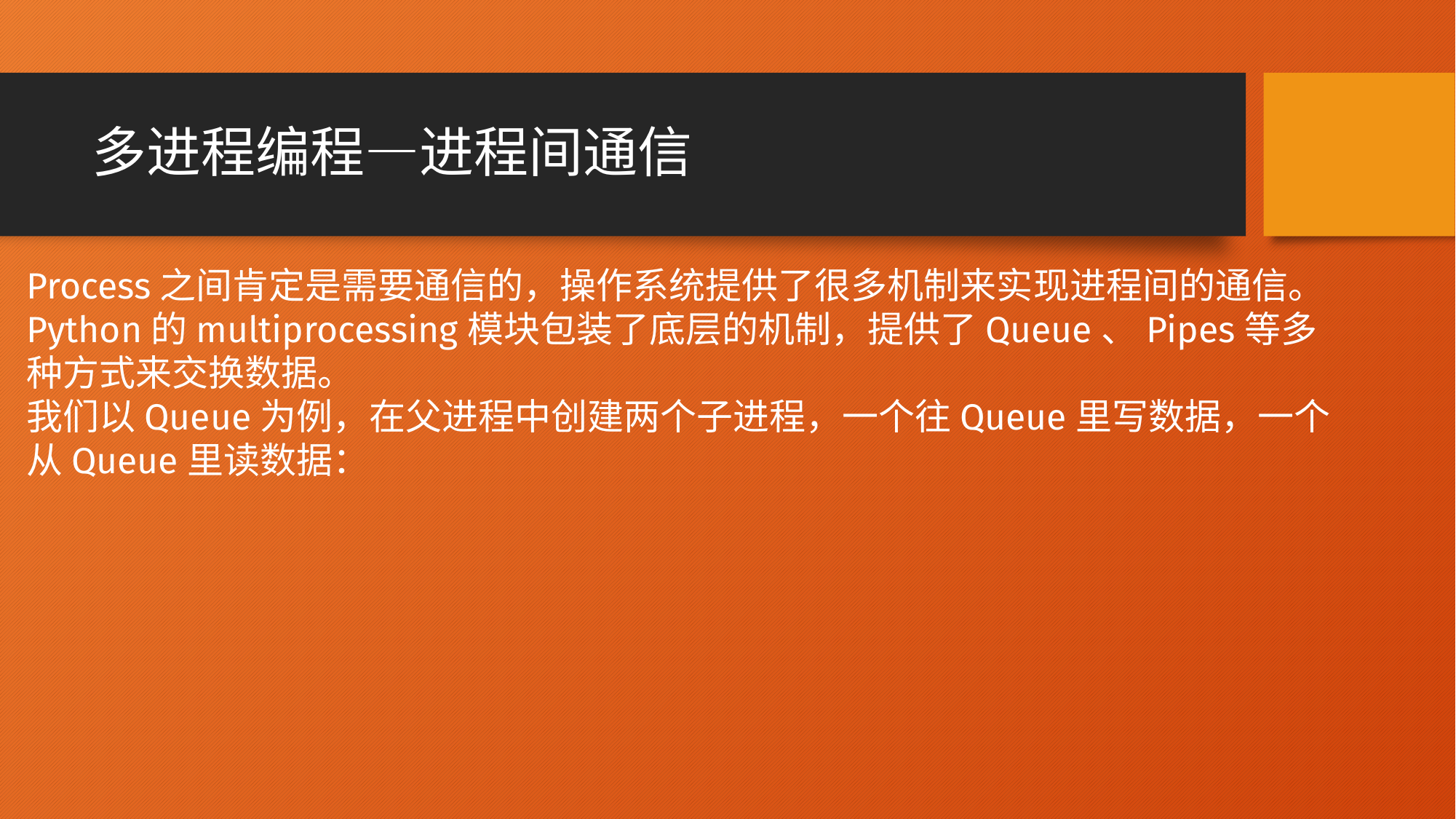

# 多进程编程—进程间通信
Process之间肯定是需要通信的，操作系统提供了很多机制来实现进程间的通信。Python的multiprocessing模块包装了底层的机制，提供了Queue、Pipes等多种方式来交换数据。
我们以Queue为例，在父进程中创建两个子进程，一个往Queue里写数据，一个从Queue里读数据：